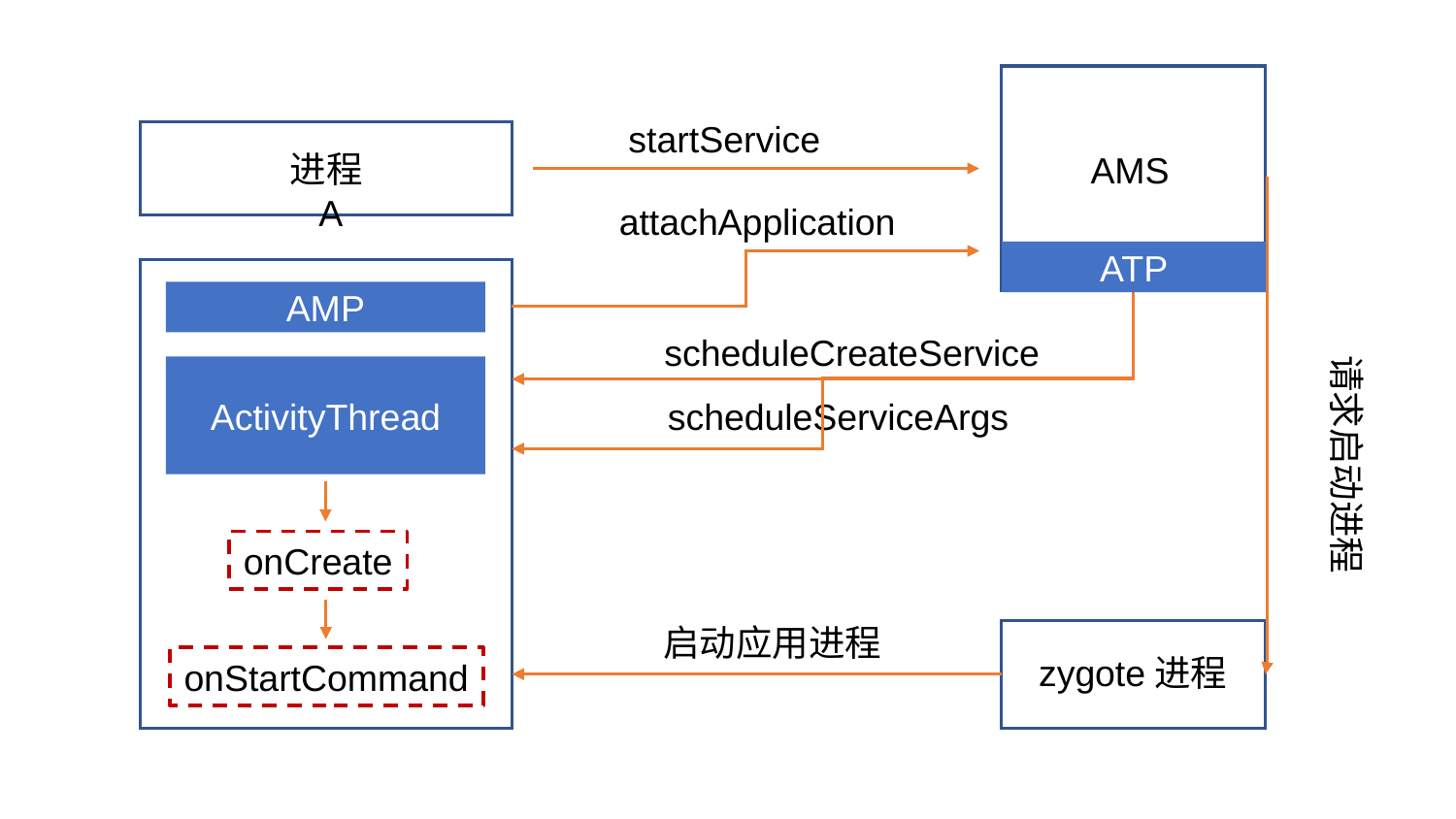

AMS
startService

进程A
attachApplication
ATP

AMP
scheduleCreateService
请求启动进程
ActivityThread
scheduleServiceArgs
onCreate
启动应用进程

zygote进程
onStartCommand